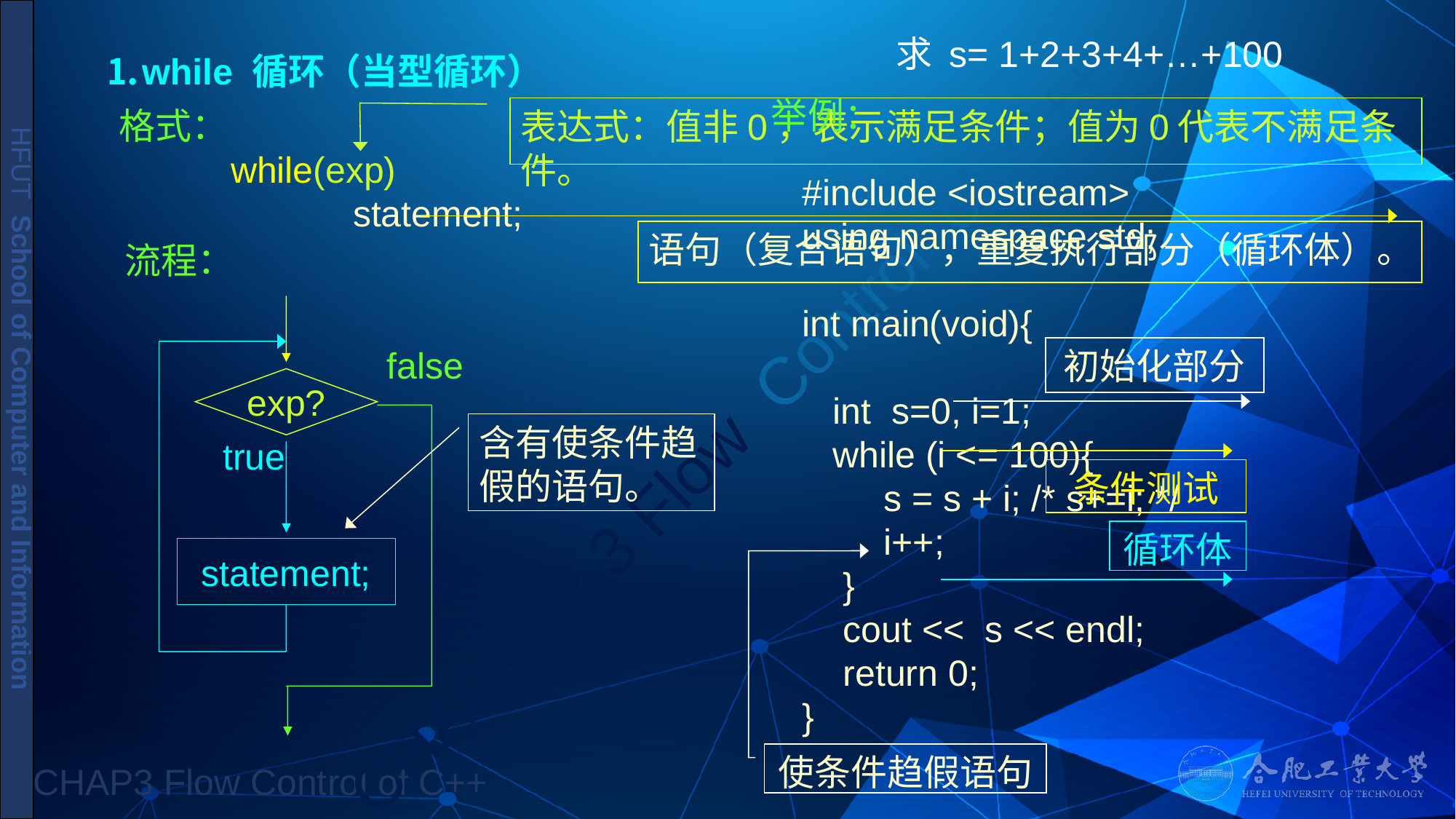

求 s= 1+2+3+4+…+100
# ⒈while 循环（当型循环）
举例：
格式：
           while(exp)
                       statement;
表达式：值非0，表示满足条件；值为0代表不满足条件。
#include <iostream>
using namespace std;

int main(void){

   int  s=0, i=1;
   while (i <= 100){
        s = s + i; /* s+=i; */
        i++;
    }
    cout <<  s << endl;
    return 0;
}

语句（复合语句），重复执行部分（循环体）。
流程：

false
初始化部分

exp?

含有使条件趋假的语句。
true

条件测试
循环体
statement;

使条件趋假语句